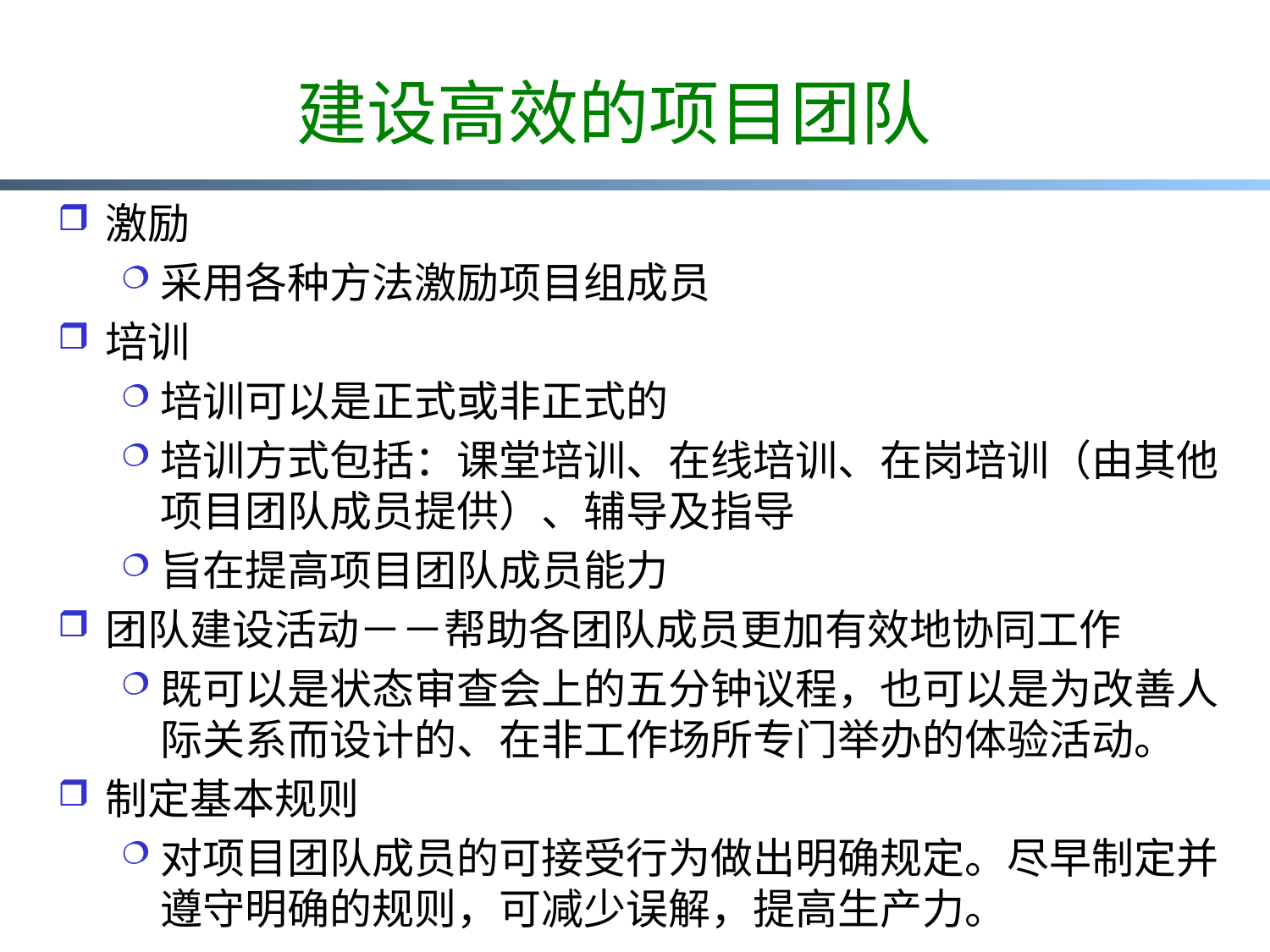

# 建设高效的项目团队
激励
采用各种方法激励项目组成员
培训
培训可以是正式或非正式的
培训方式包括：课堂培训、在线培训、在岗培训（由其他项目团队成员提供）、辅导及指导
旨在提高项目团队成员能力
团队建设活动－－帮助各团队成员更加有效地协同工作
既可以是状态审查会上的五分钟议程，也可以是为改善人际关系而设计的、在非工作场所专门举办的体验活动。
制定基本规则
对项目团队成员的可接受行为做出明确规定。尽早制定并遵守明确的规则，可减少误解，提高生产力。